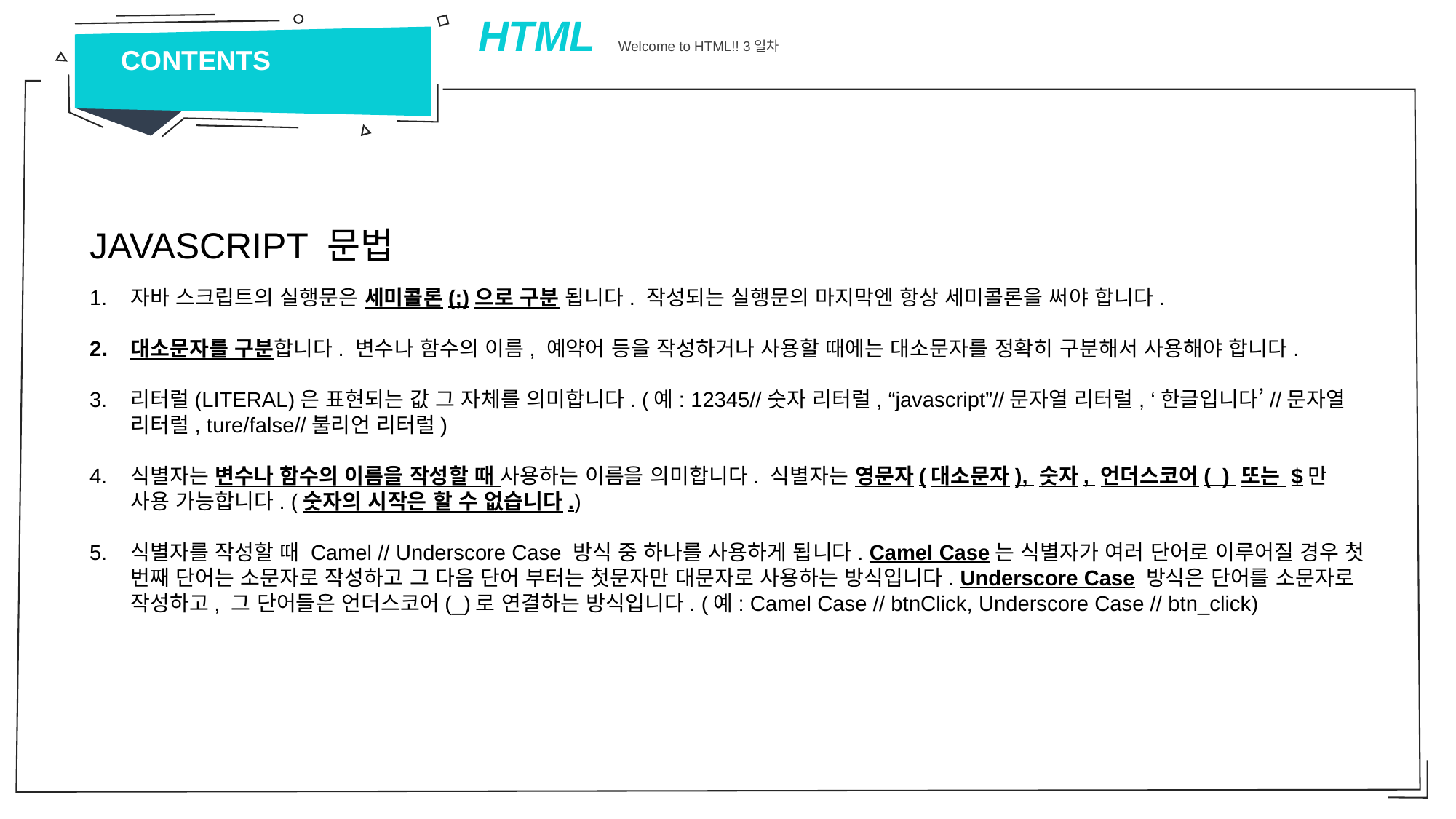

HTML  Welcome to HTML!! 3일차

CONTENTS

JAVASCRIPT 문법
자바 스크립트의 실행문은 세미콜론(;)으로 구분 됩니다. 작성되는 실행문의 마지막엔 항상 세미콜론을 써야 합니다.

대소문자를 구분합니다. 변수나 함수의 이름, 예약어 등을 작성하거나 사용할 때에는 대소문자를 정확히 구분해서 사용해야 합니다.

리터럴(LITERAL)은 표현되는 값 그 자체를 의미합니다. (예: 12345//숫자 리터럴, “javascript”//문자열 리터럴, ‘한글입니다’//문자열 리터럴, ture/false//불리언 리터럴)

식별자는 변수나 함수의 이름을 작성할 때 사용하는 이름을 의미합니다. 식별자는 영문자(대소문자), 숫자, 언더스코어(_) 또는 $만 사용 가능합니다. (숫자의 시작은 할 수 없습니다.)

식별자를 작성할 때 Camel // Underscore Case 방식 중 하나를 사용하게 됩니다. Camel Case는 식별자가 여러 단어로 이루어질 경우 첫 번째 단어는 소문자로 작성하고 그 다음 단어 부터는 첫문자만 대문자로 사용하는 방식입니다. Underscore Case 방식은 단어를 소문자로 작성하고, 그 단어들은 언더스코어(_)로 연결하는 방식입니다. (예: Camel Case // btnClick, Underscore Case // btn_click)